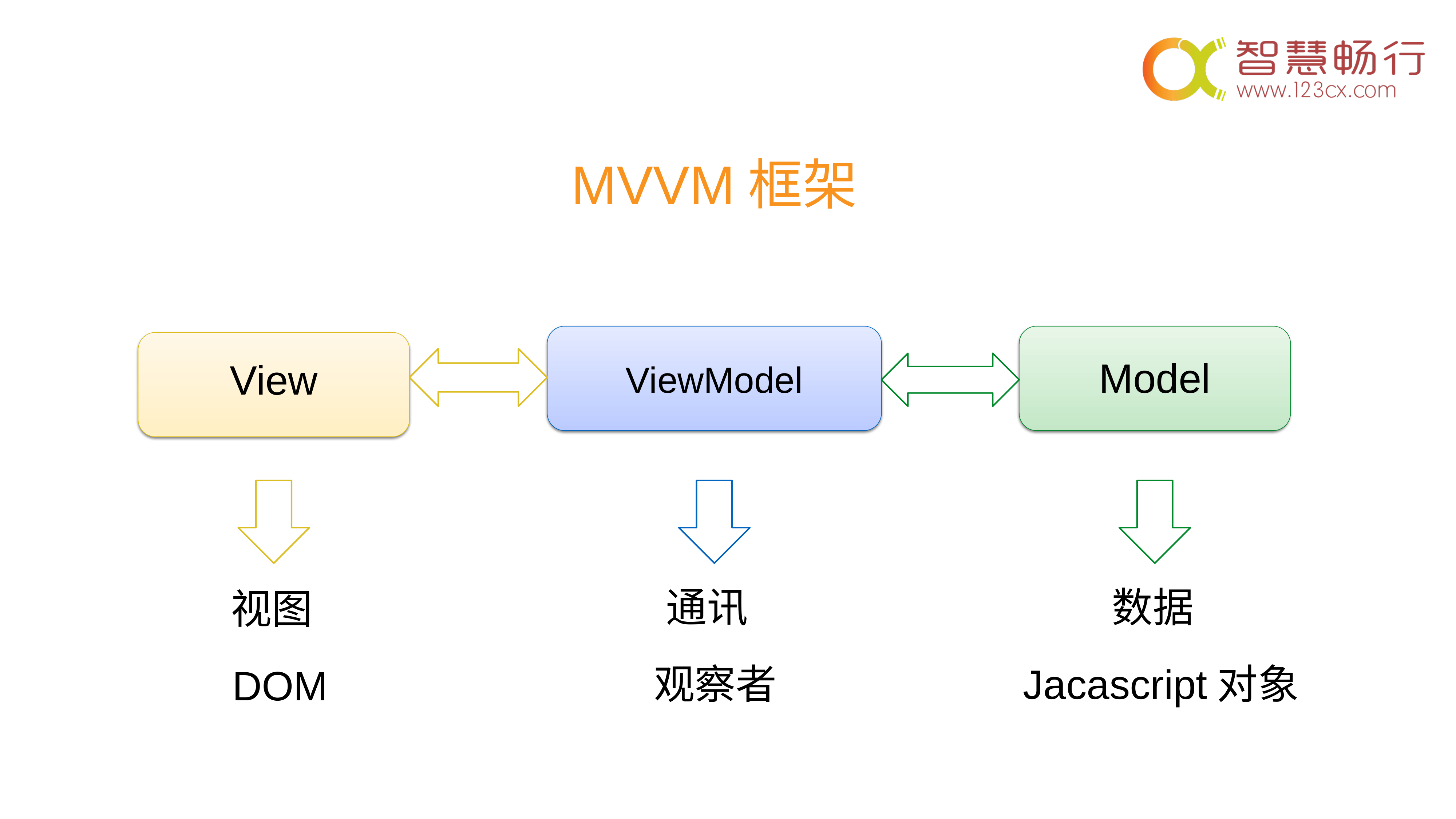

MVVM框架

Model
View
ViewModel

通讯
数据
视图
观察者
Jacascript对象
DOM